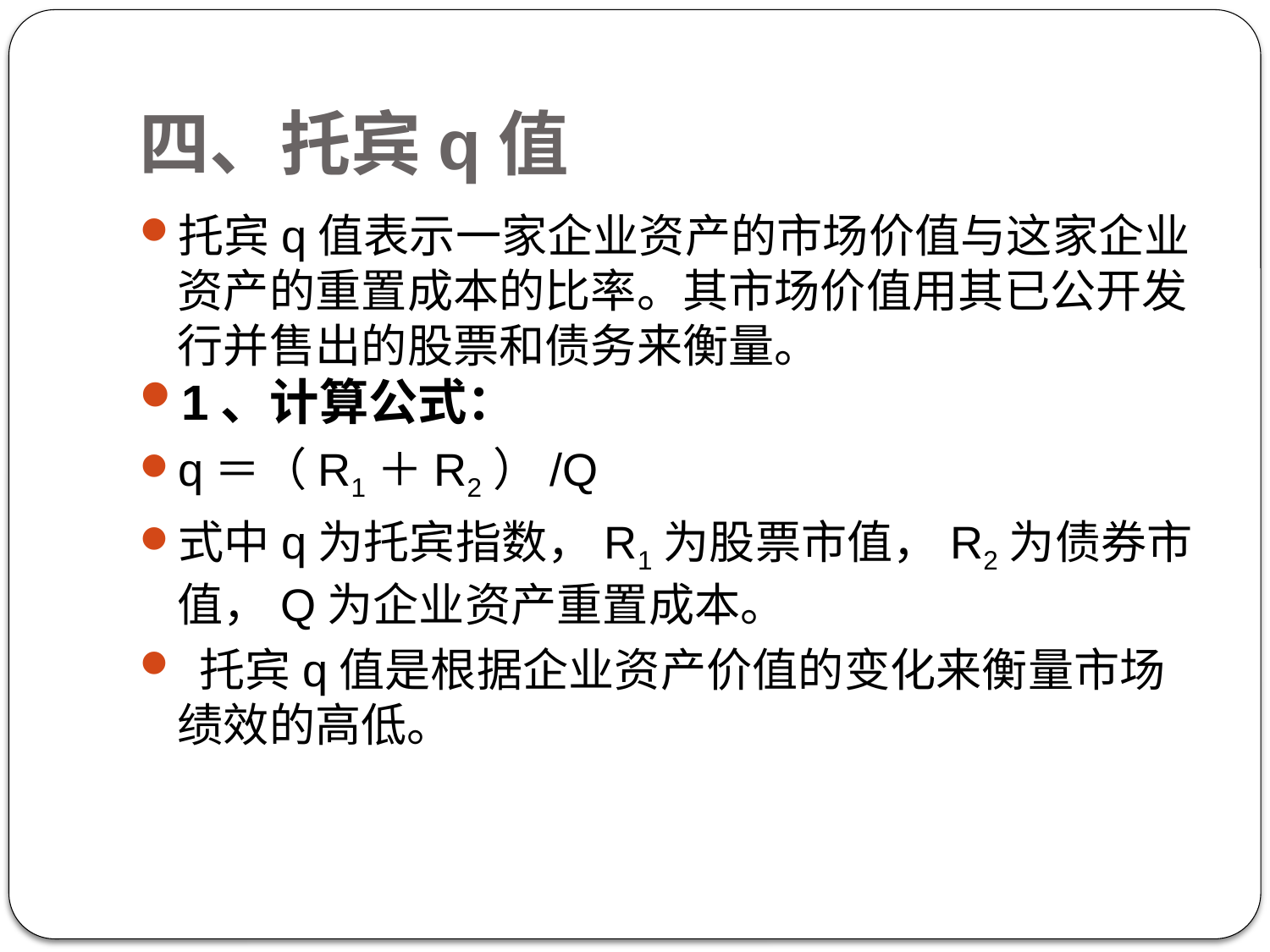

# 四、托宾q值
托宾q值表示一家企业资产的市场价值与这家企业资产的重置成本的比率。其市场价值用其已公开发行并售出的股票和债务来衡量。
1、计算公式：
q＝（R1＋R2）/Q
式中q为托宾指数，R1为股票市值，R2为债券市值，Q为企业资产重置成本。
 托宾q值是根据企业资产价值的变化来衡量市场绩效的高低。